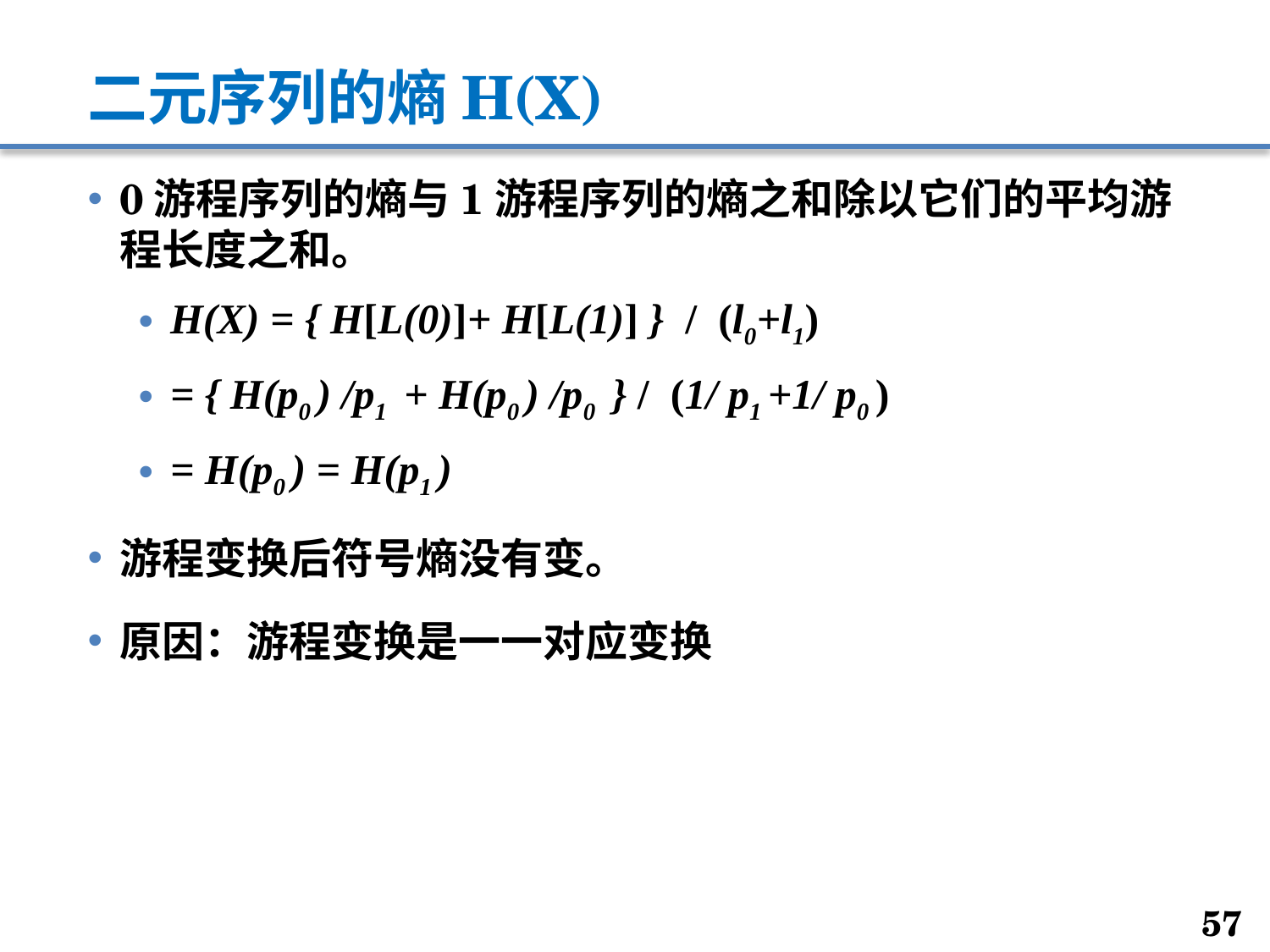

# 二元序列的熵H(X)
0游程序列的熵与1游程序列的熵之和除以它们的平均游程长度之和。
H(X) = { H[L(0)]+ H[L(1)] }  /  (l0+l1)
= { H(p0 ) /p1  + H(p0 ) /p0  } /  (1/ p1 +1/ p0 )
= H(p0 ) = H(p1 )
游程变换后符号熵没有变。
原因：游程变换是一一对应变换
57